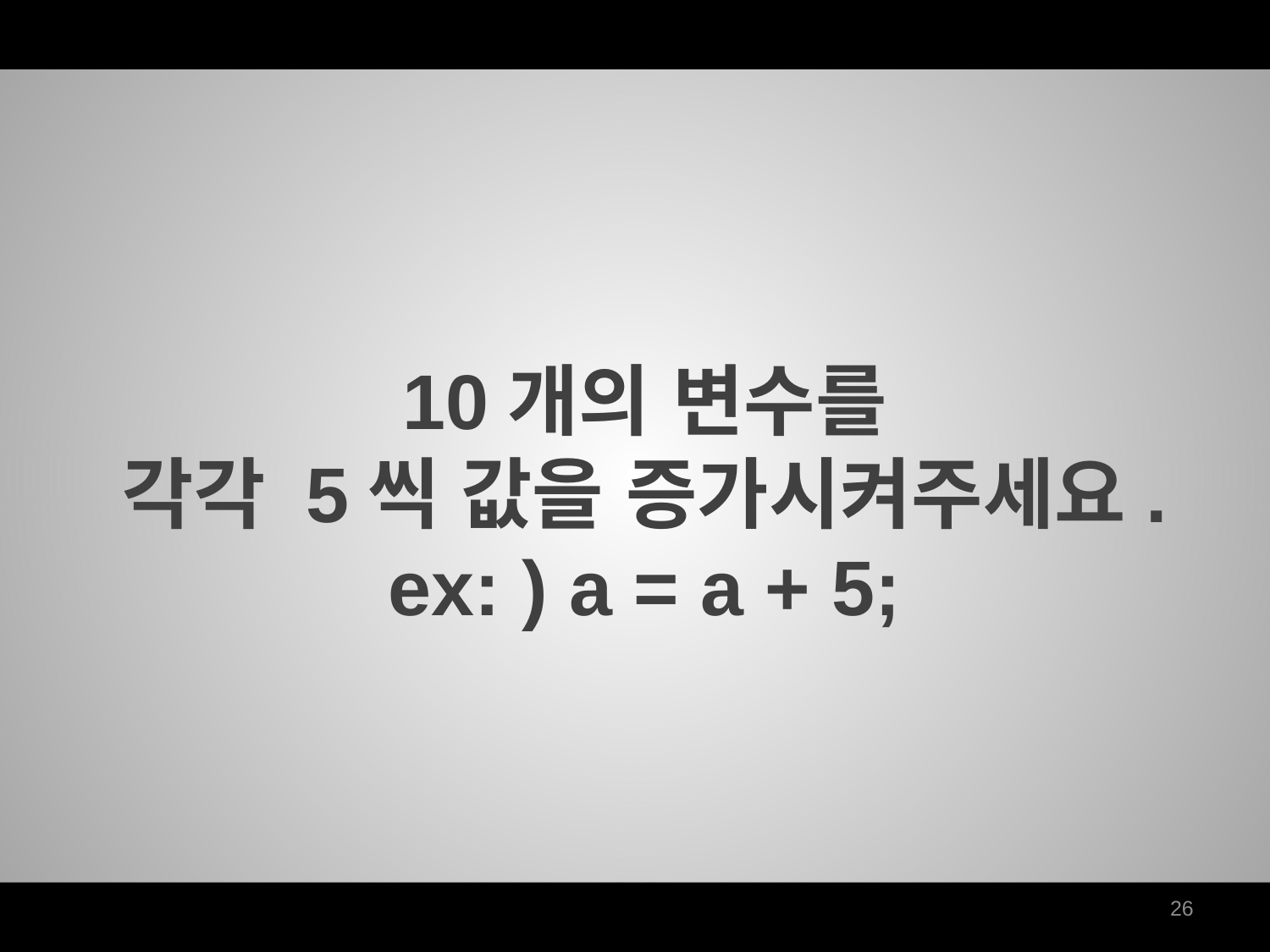

10개의 변수를
각각 5씩 값을 증가시켜주세요.
ex: ) a = a + 5;
26